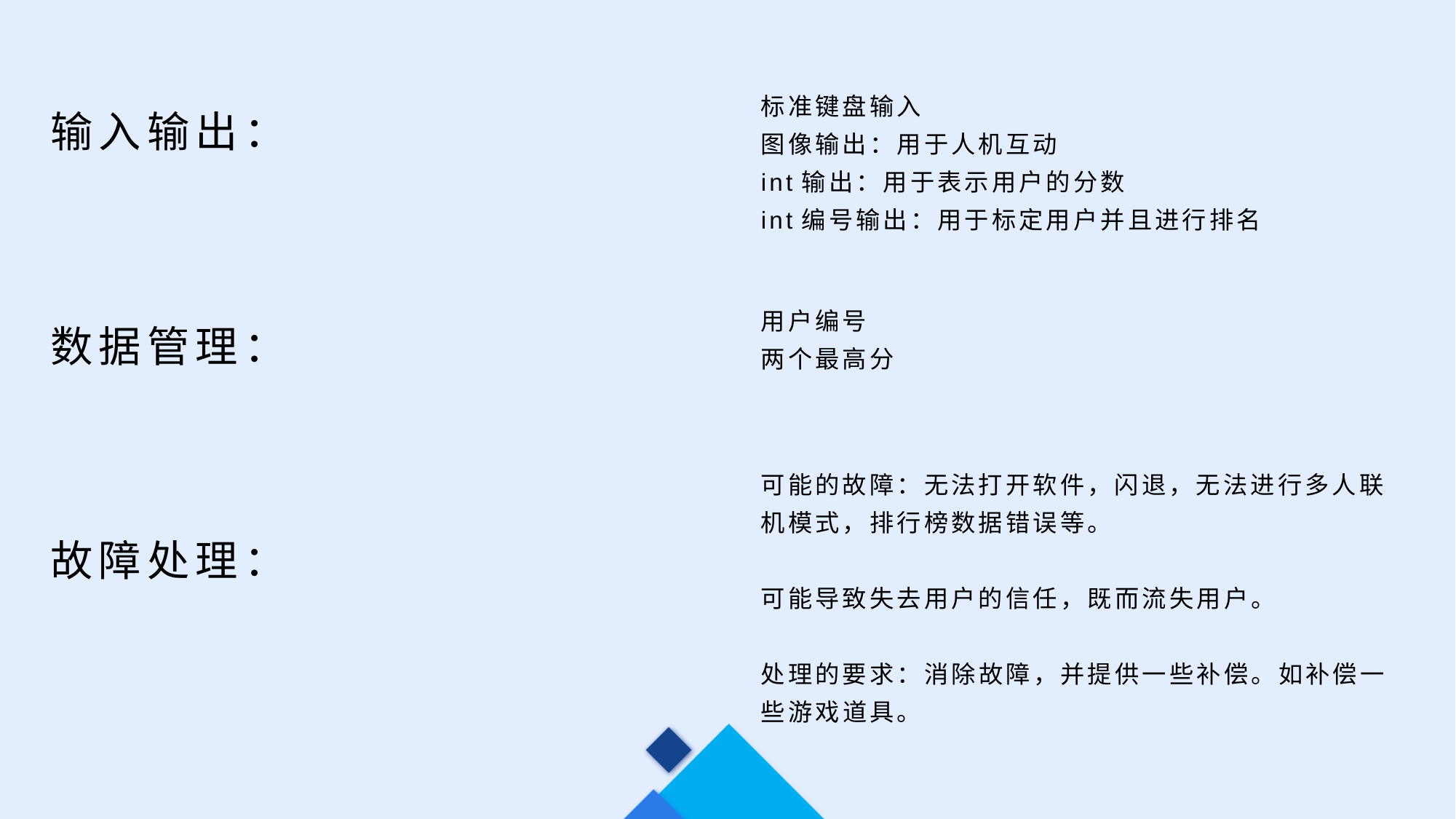

输入输出：
标准键盘输入
图像输出：用于人机互动
int输出：用于表示用户的分数
int编号输出：用于标定用户并且进行排名
数据管理：
用户编号
两个最高分
可能的故障：无法打开软件，闪退，无法进行多人联机模式，排行榜数据错误等。

可能导致失去用户的信任，既而流失用户。

处理的要求：消除故障，并提供一些补偿。如补偿一些游戏道具。
故障处理：